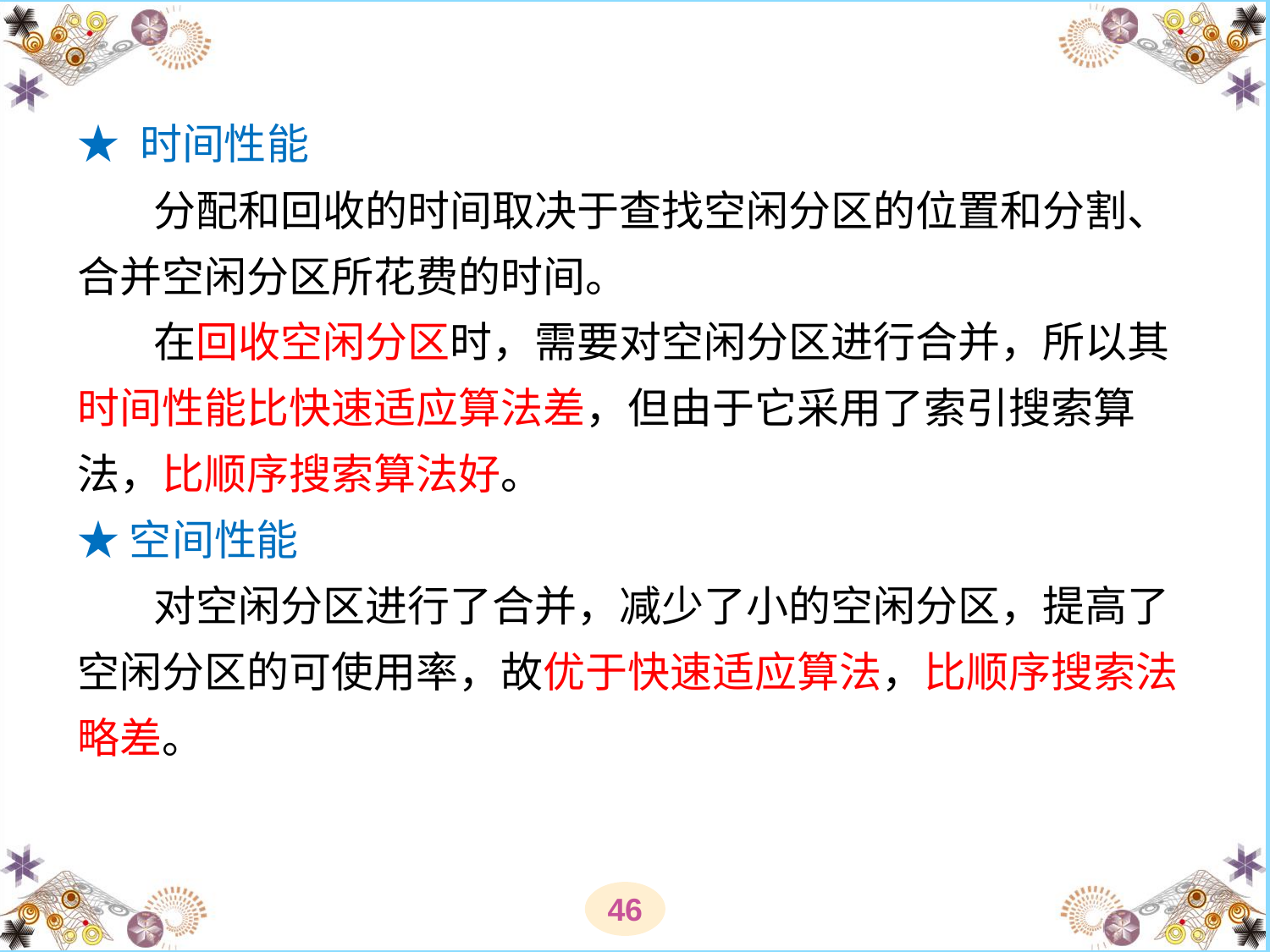

# ★ 时间性能 分配和回收的时间取决于查找空闲分区的位置和分割、合并空闲分区所花费的时间。 在回收空闲分区时，需要对空闲分区进行合并，所以其时间性能比快速适应算法差，但由于它采用了索引搜索算法，比顺序搜索算法好。 ★ 空间性能 对空闲分区进行了合并，减少了小的空闲分区，提高了空闲分区的可使用率，故优于快速适应算法，比顺序搜索法略差。